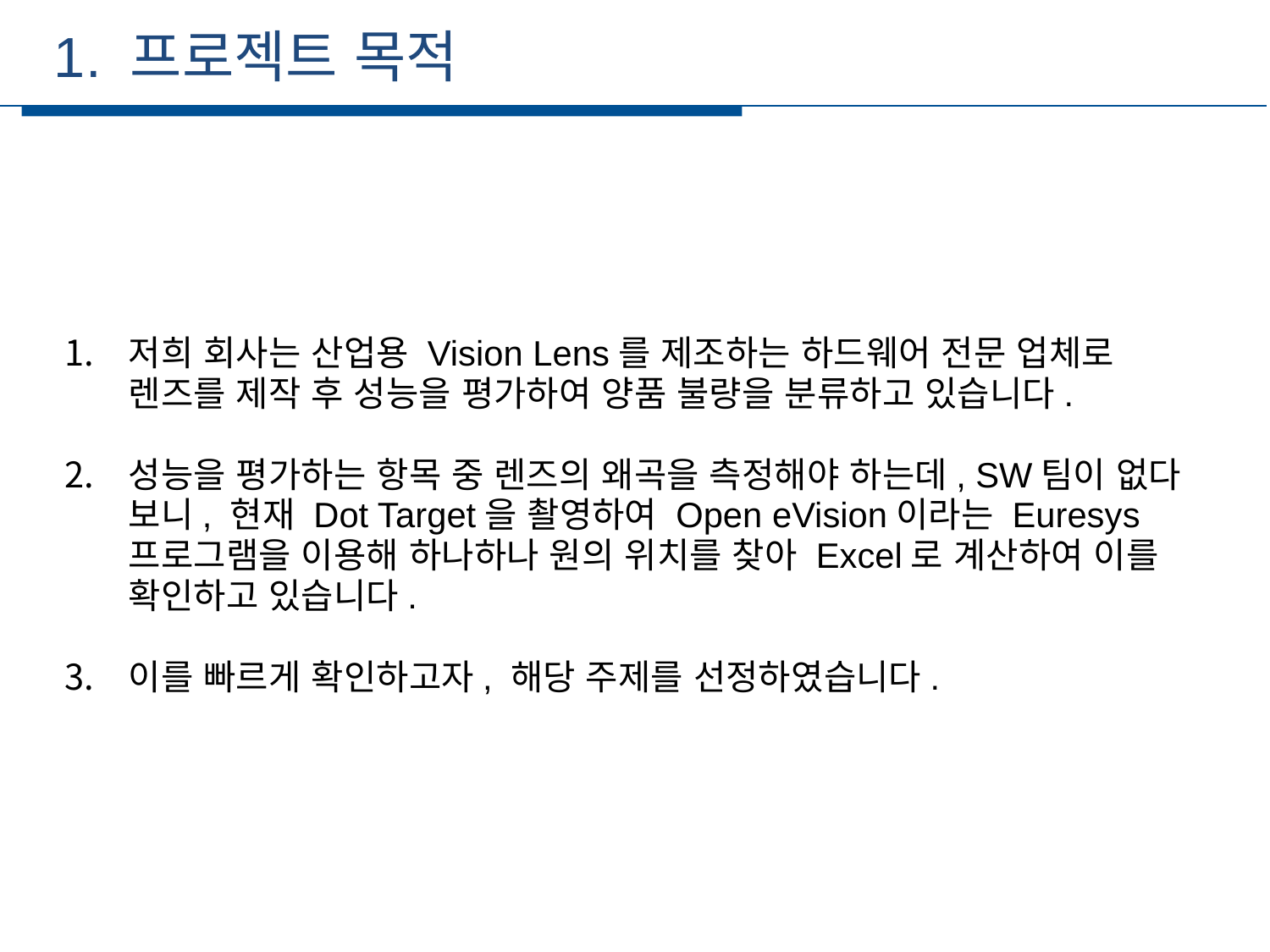

1. 프로젝트 목적
세부일정

저희 회사는 산업용 Vision Lens를 제조하는 하드웨어 전문 업체로 렌즈를 제작 후 성능을 평가하여 양품 불량을 분류하고 있습니다.

성능을 평가하는 항목 중 렌즈의 왜곡을 측정해야 하는데, SW팀이 없다 보니, 현재 Dot Target을 촬영하여 Open eVision이라는 Euresys 프로그램을 이용해 하나하나 원의 위치를 찾아 Excel로 계산하여 이를 확인하고 있습니다.

이를 빠르게 확인하고자, 해당 주제를 선정하였습니다.